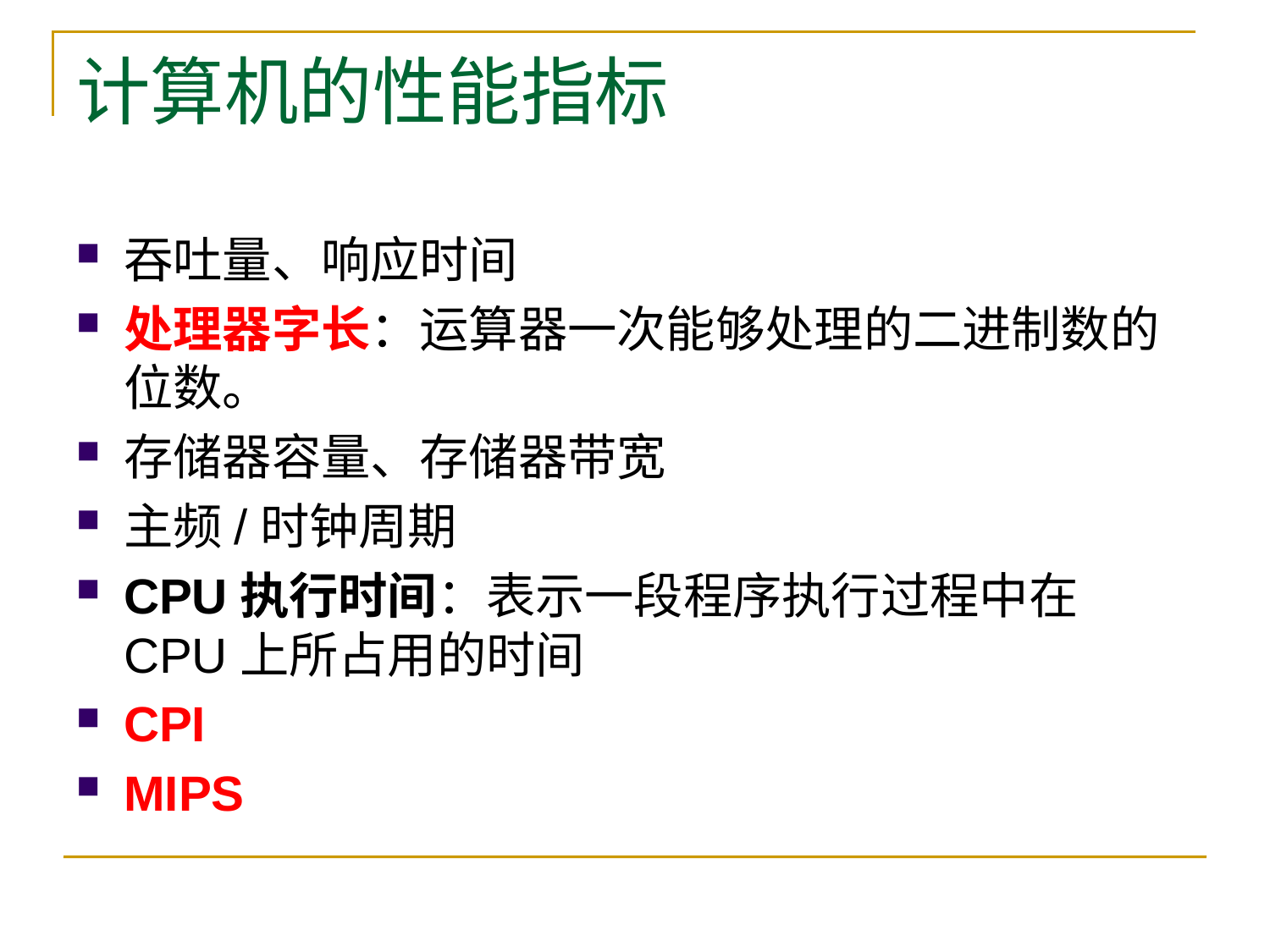

# 计算机的性能指标
吞吐量、响应时间
处理器字长：运算器一次能够处理的二进制数的位数。
存储器容量、存储器带宽
主频/时钟周期
CPU执行时间：表示一段程序执行过程中在CPU上所占用的时间
CPI
MIPS

2